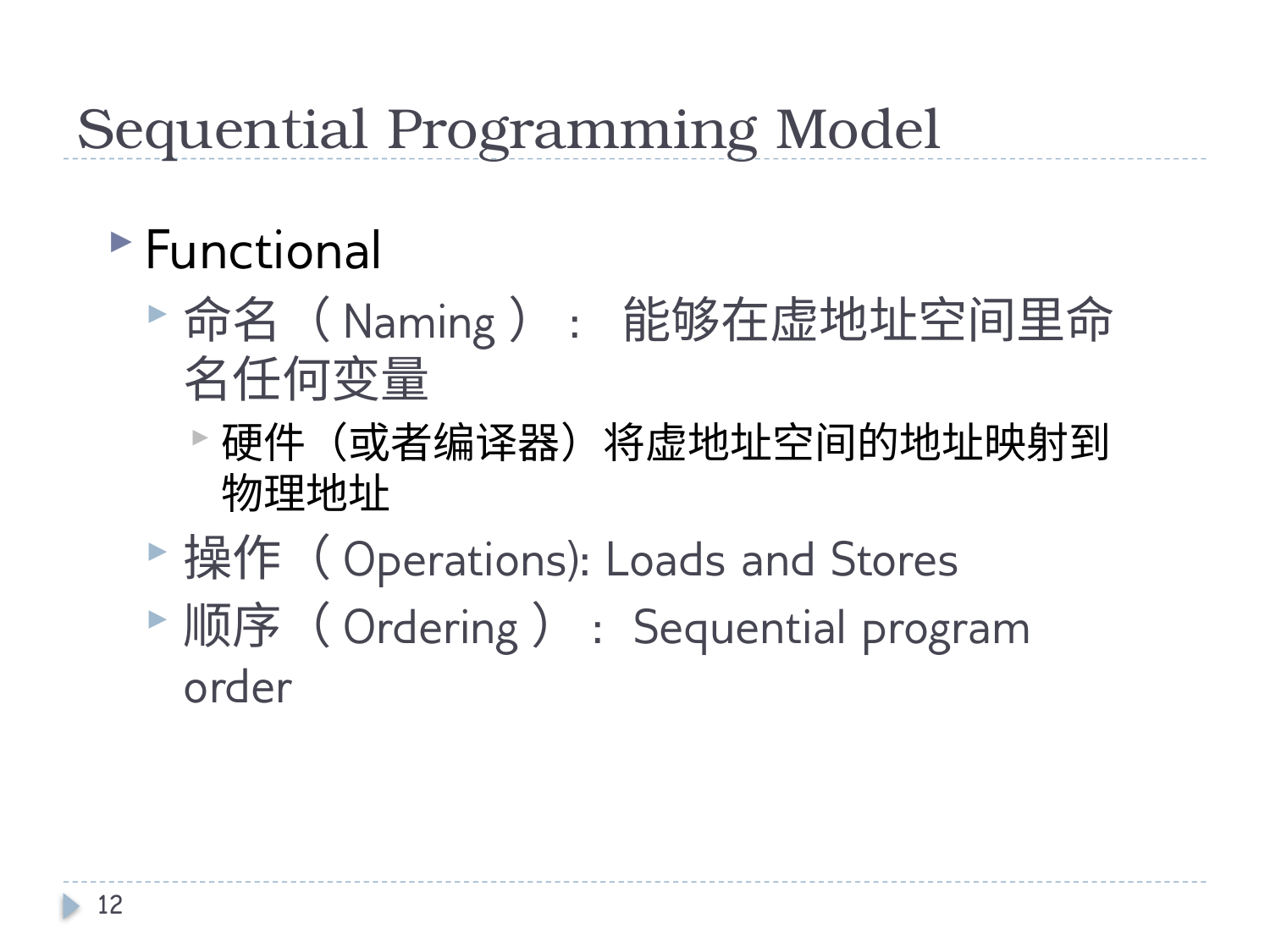

# Sequential Programming Model
Functional
命名（Naming）:  能够在虚地址空间里命名任何变量
硬件（或者编译器）将虚地址空间的地址映射到物理地址
操作（Operations): Loads and Stores
顺序（Ordering）:  Sequential program order
12